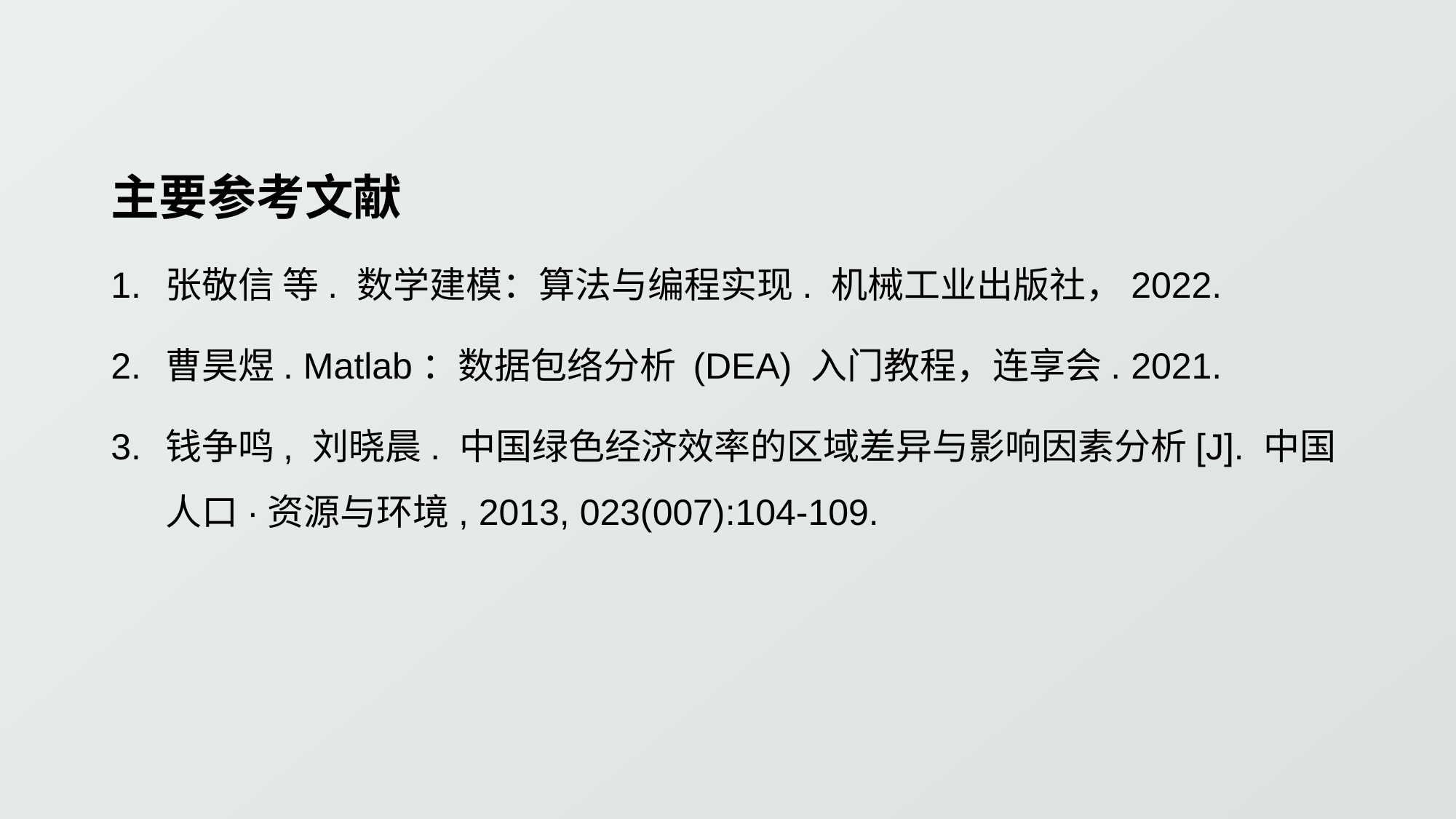

主要参考文献
张敬信 等. 数学建模：算法与编程实现. 机械工业出版社，2022.
曹昊煜. Matlab：数据包络分析 (DEA) 入门教程，连享会. 2021.
钱争鸣, 刘晓晨. 中国绿色经济效率的区域差异与影响因素分析[J]. 中国人口·资源与环境, 2013, 023(007):104-109.